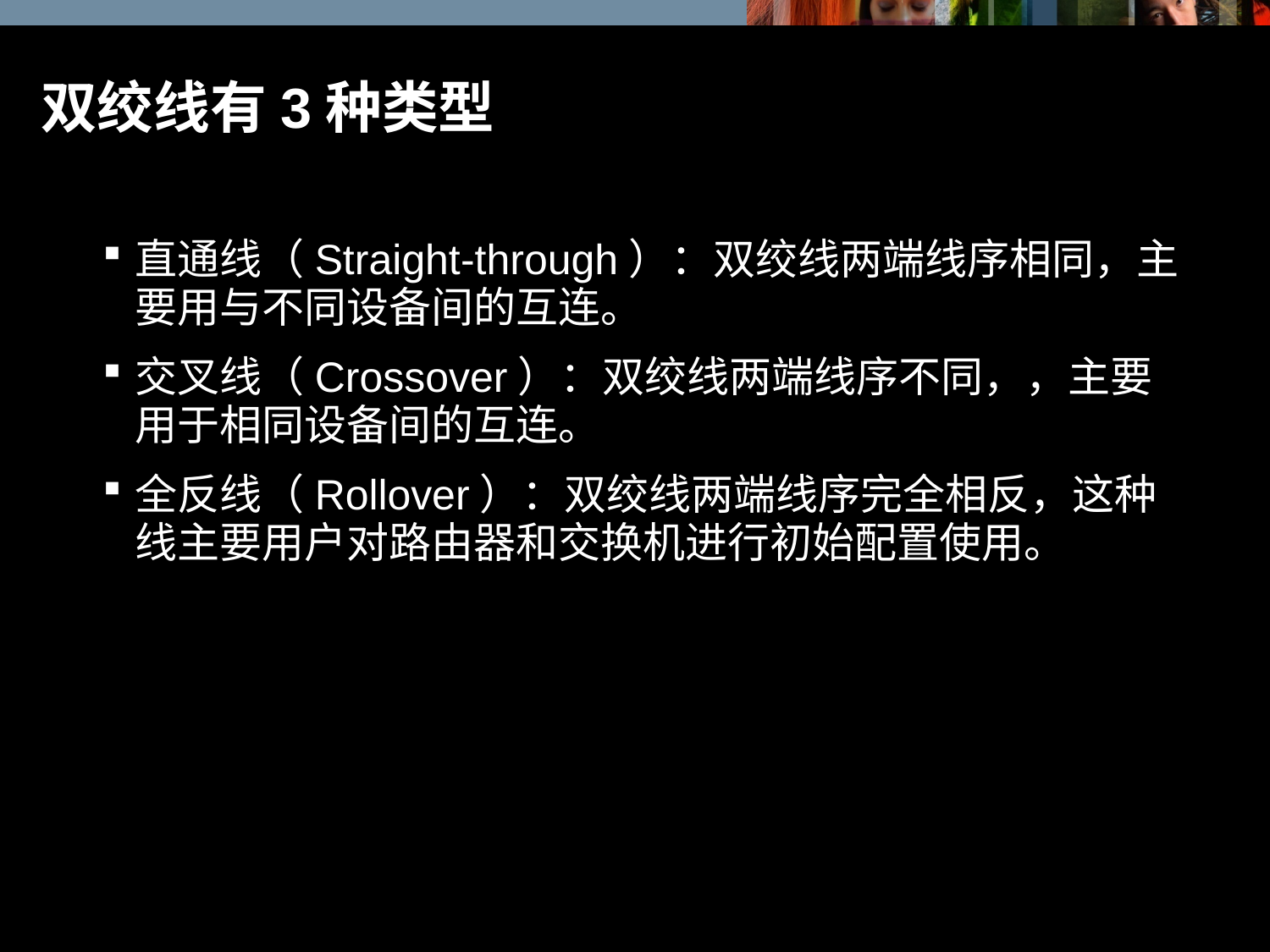

# 双绞线有3种类型
直通线（Straight-through）：双绞线两端线序相同，主要用与不同设备间的互连。
交叉线（Crossover）：双绞线两端线序不同，，主要用于相同设备间的互连。
全反线（Rollover）：双绞线两端线序完全相反，这种线主要用户对路由器和交换机进行初始配置使用。